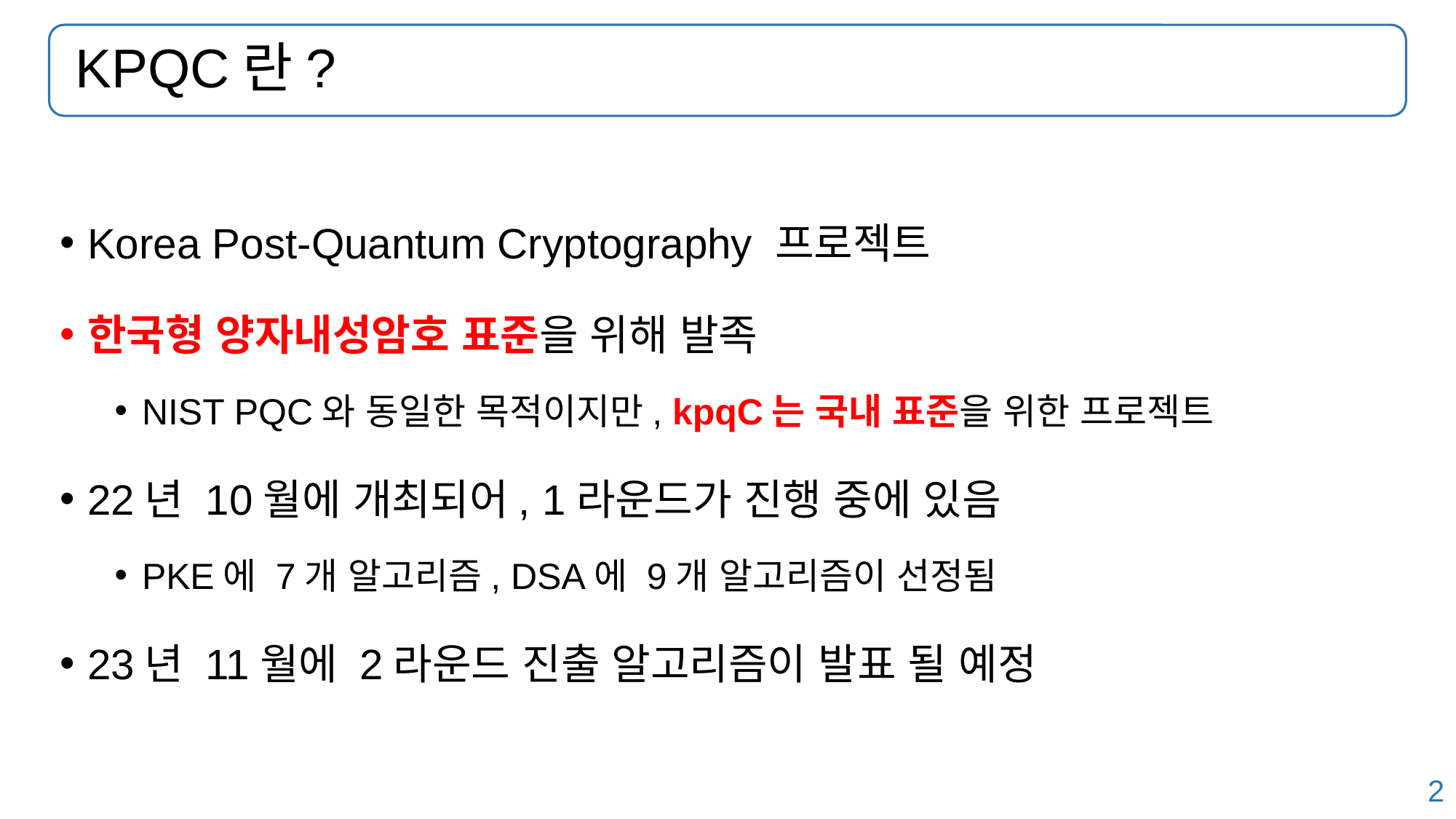

# KPQC란?
Korea Post-Quantum Cryptography 프로젝트
한국형 양자내성암호 표준을 위해 발족
NIST PQC와 동일한 목적이지만, kpqC는 국내 표준을 위한 프로젝트
22년 10월에 개최되어, 1라운드가 진행 중에 있음
PKE에 7개 알고리즘, DSA에 9개 알고리즘이 선정됨
23년 11월에 2라운드 진출 알고리즘이 발표 될 예정